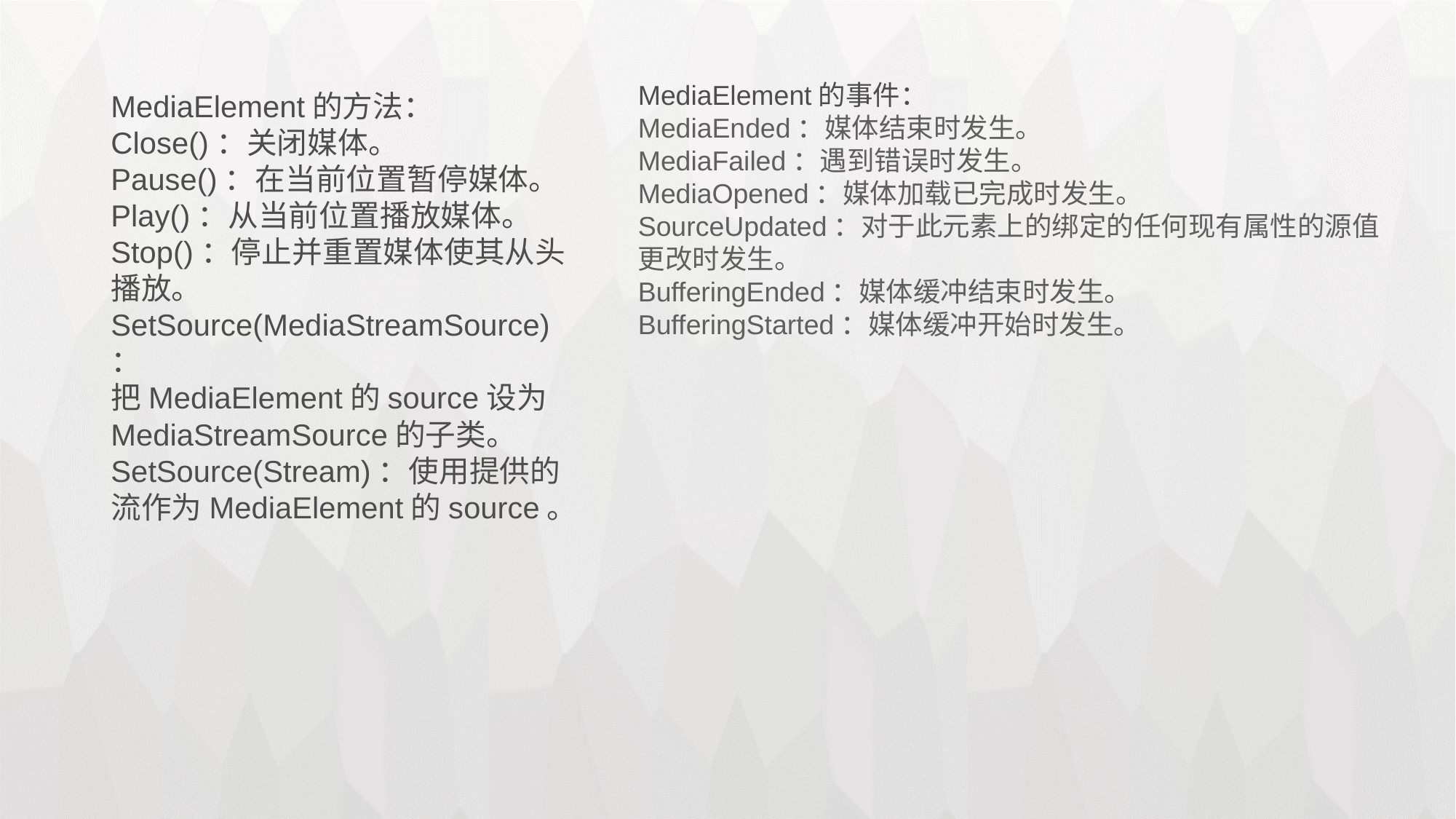

MediaElement的事件：
MediaEnded：媒体结束时发生。
MediaFailed：遇到错误时发生。
MediaOpened：媒体加载已完成时发生。
SourceUpdated：对于此元素上的绑定的任何现有属性的源值更改时发生。
BufferingEnded：媒体缓冲结束时发生。
BufferingStarted：媒体缓冲开始时发生。
MediaElement的方法：
Close()：关闭媒体。
Pause()：在当前位置暂停媒体。
Play()：从当前位置播放媒体。
Stop()：停止并重置媒体使其从头播放。
SetSource(MediaStreamSource)：
把MediaElement的source设为MediaStreamSource的子类。
SetSource(Stream)：使用提供的流作为MediaElement的source。